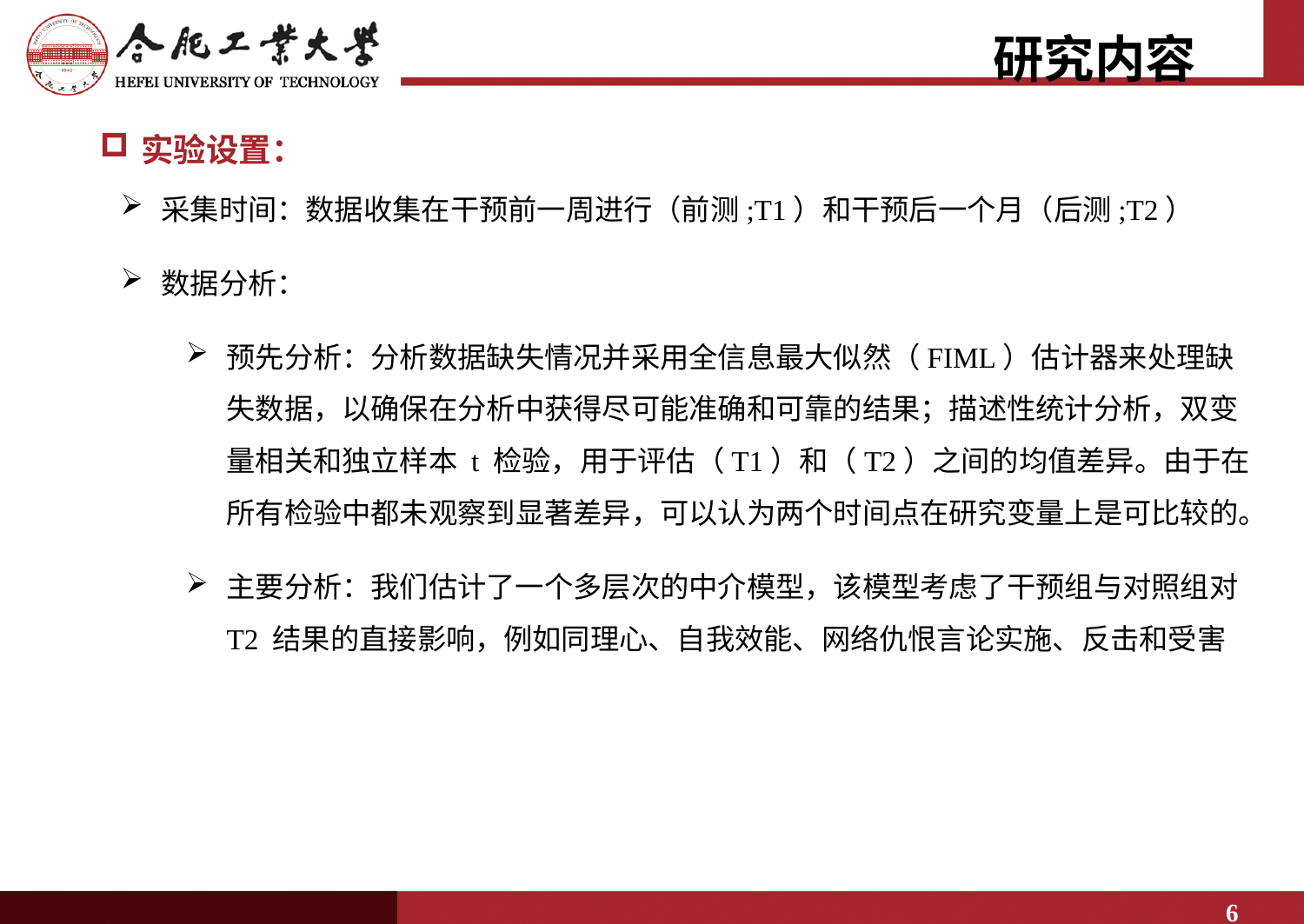

研究内容
实验设置：
采集时间：数据收集在干预前一周进行（前测;T1）和干预后一个月（后测;T2）
数据分析：
预先分析：分析数据缺失情况并采用全信息最大似然（FIML）估计器来处理缺失数据，以确保在分析中获得尽可能准确和可靠的结果；描述性统计分析，双变量相关和独立样本 t 检验，用于评估（T1）和（T2）之间的均值差异。由于在所有检验中都未观察到显著差异，可以认为两个时间点在研究变量上是可比较的。
主要分析：我们估计了一个多层次的中介模型，该模型考虑了干预组与对照组对 T2 结果的直接影响，例如同理心、自我效能、网络仇恨言论实施、反击和受害

6